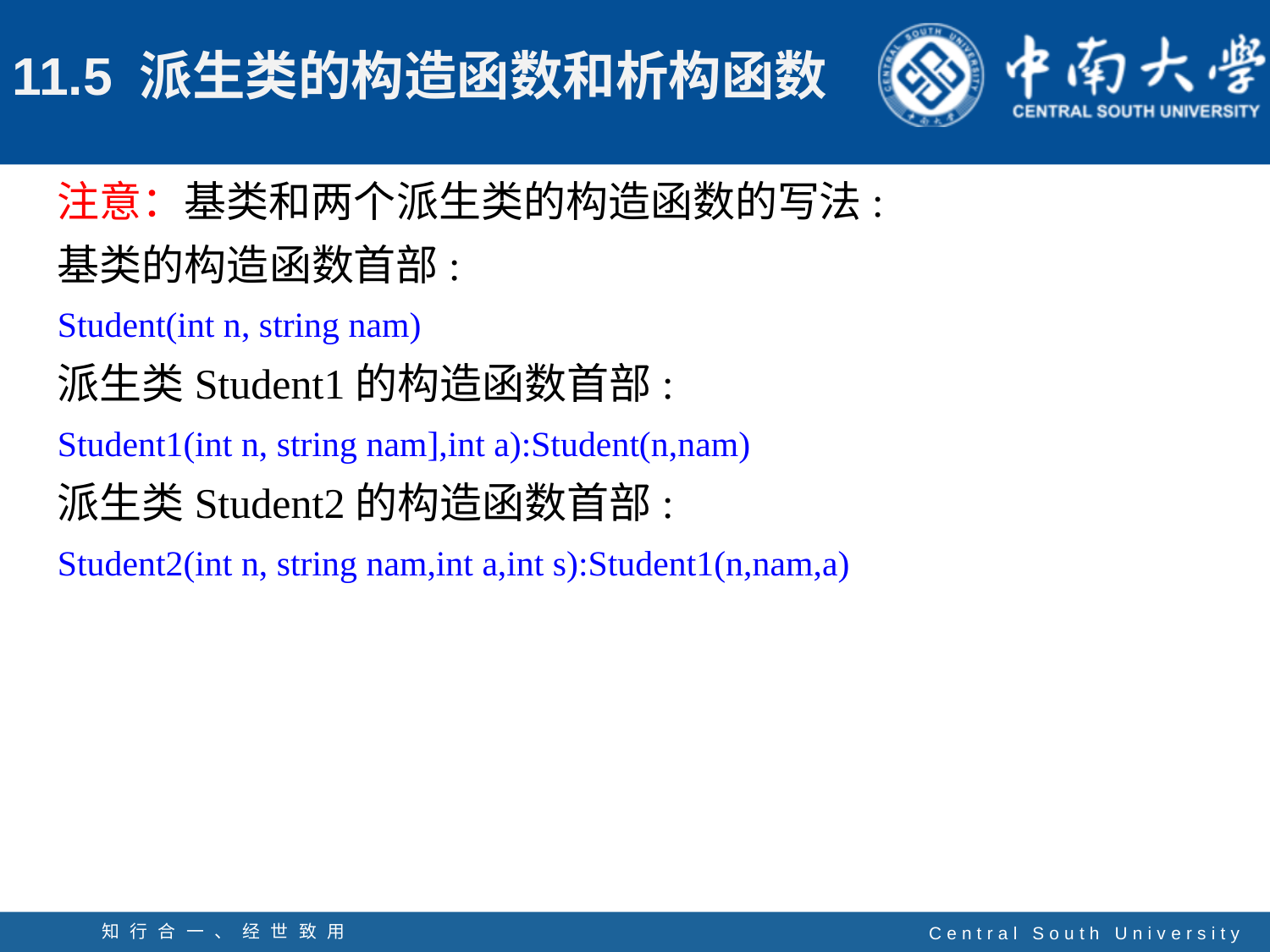

注意：基类和两个派生类的构造函数的写法:
基类的构造函数首部:
Student(int n, string nam)
派生类Student1的构造函数首部:
Student1(int n, string nam],int a):Student(n,nam)
派生类Student2的构造函数首部:
Student2(int n, string nam,int a,int s):Student1(n,nam,a)

知行合一、经世致用
自强不息 厚德载物
Central South University